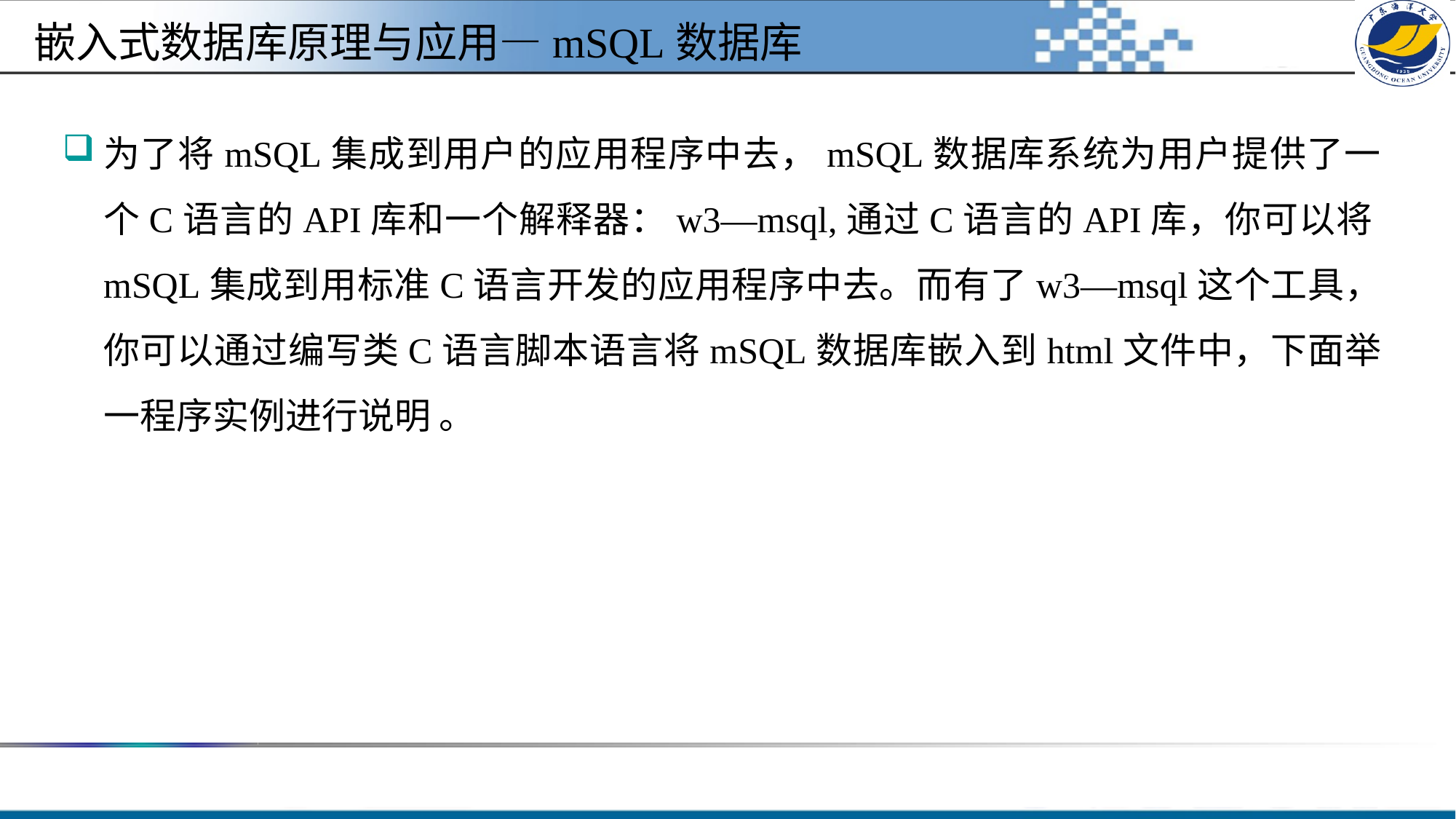

#
嵌入式数据库原理与应用—mSQL数据库
为了将mSQL集成到用户的应用程序中去，mSQL数据库系统为用户提供了一个C语言的API库和一个解释器：w3—msql,通过C语言的API库，你可以将mSQL集成到用标准C语言开发的应用程序中去。而有了w3—msql这个工具，你可以通过编写类C语言脚本语言将mSQL数据库嵌入到html文件中，下面举一程序实例进行说明 。